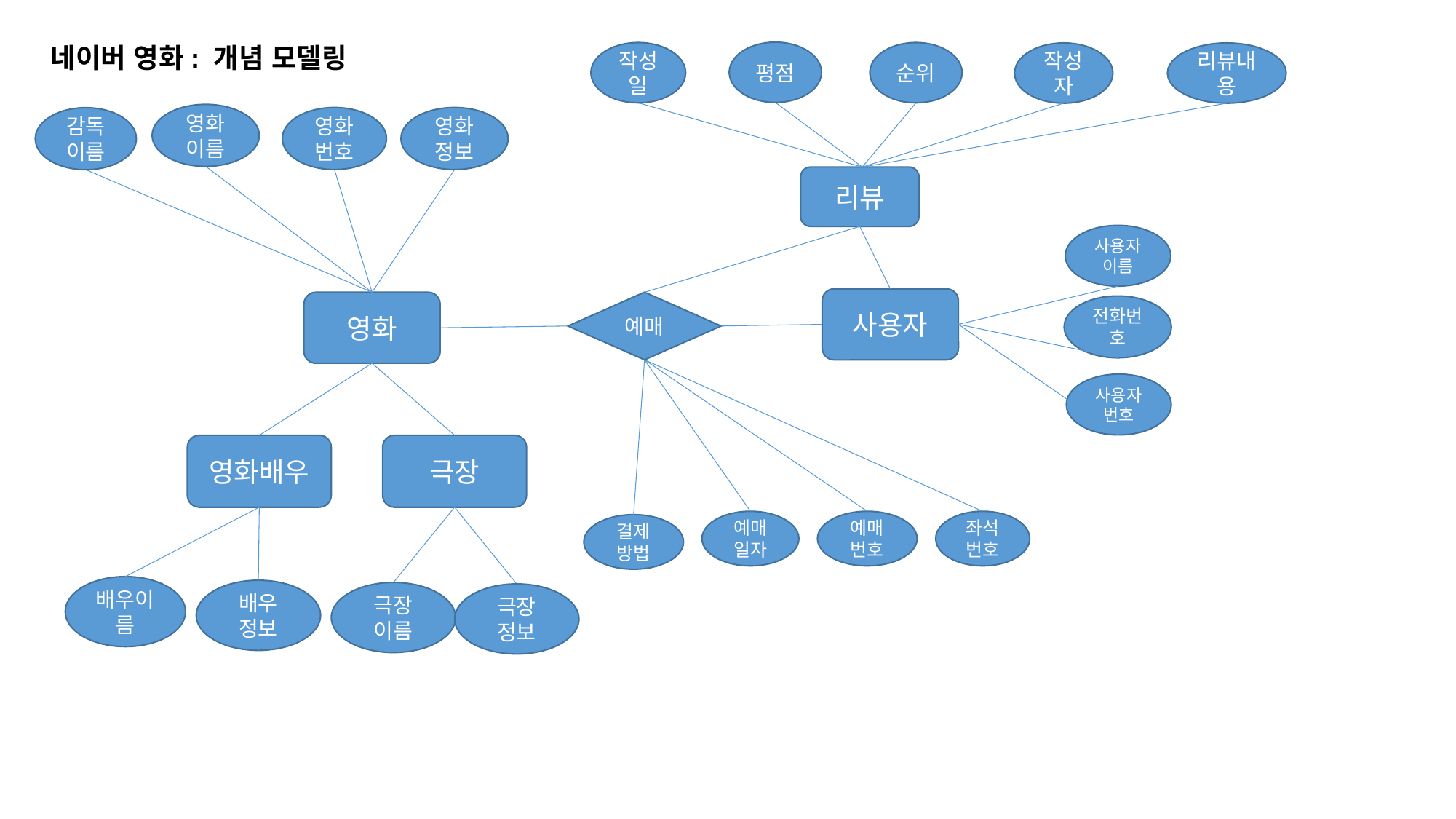

네이버 영화: 개념 모델링
평점
작성일
순위
작성자
리뷰내용
영화이름
영화번호
영화정보
감독이름
리뷰
사용자이름
사용자
영화
예매
전화번호
사용자 번호
영화배우
극장
예매일자
예매번호
좌석번호
결제방법
배우이름
배우 정보
극장 이름
극장 정보